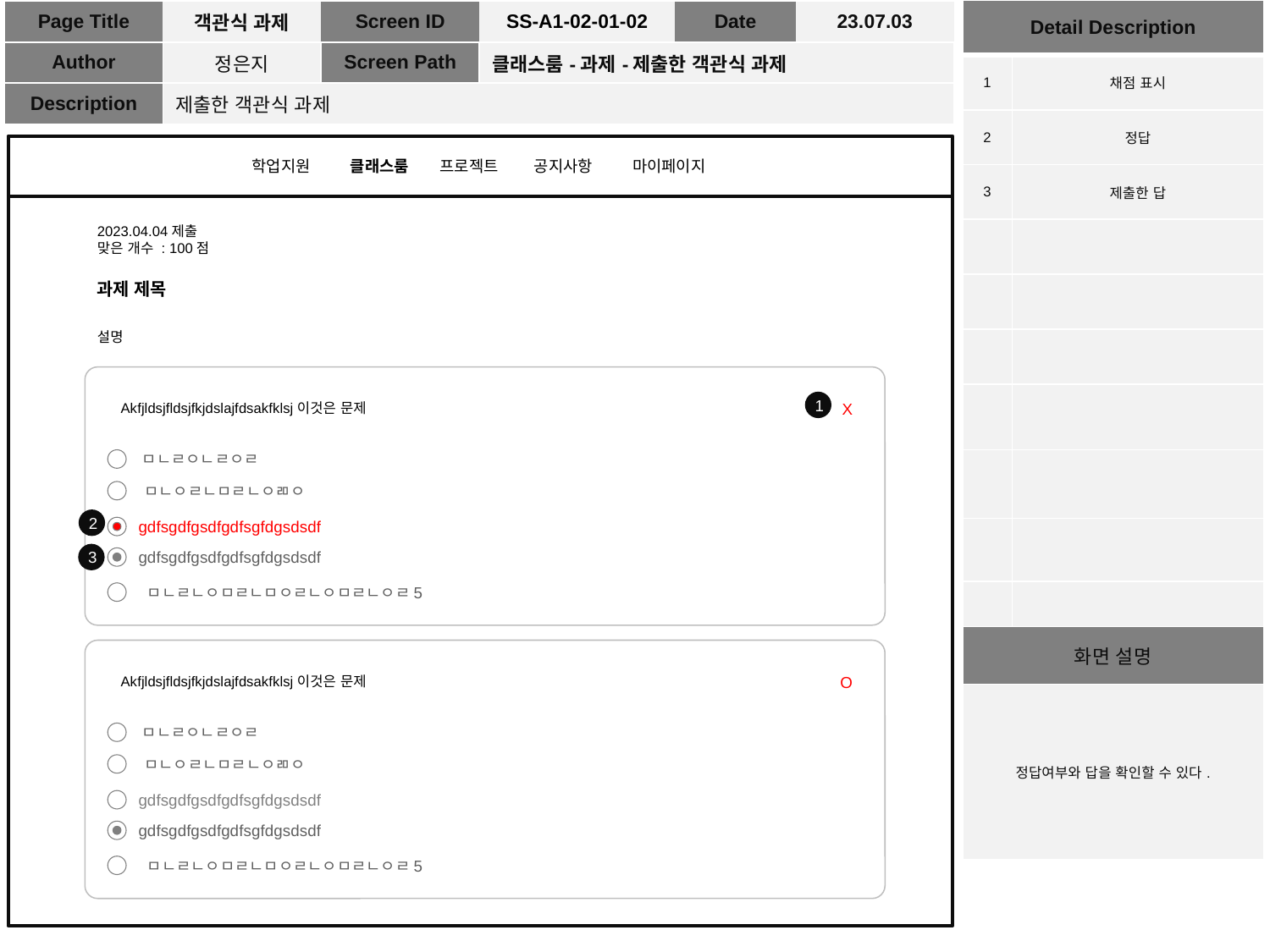

| Detail Description |  |
| --- | --- |
| 1 | 채점 표시 |
| 2 | 정답 |
| 3 | 제출한 답 |
|  |  |
|  |  |
|  |  |
|  |  |
|  |  |
|  |  |
|  |  |
| 화면 설명 |  |
| 정답여부와 답을 확인할 수 있다. |  |
| Page Title | 객관식 과제 | Screen ID | SS-A1-02-01-02 | Date | 23.07.03 |
| --- | --- | --- | --- | --- | --- |
| Author | 정은지 | Screen Path | 클래스룸-과제-제출한 객관식 과제 |  |  |
| Description | 제출한 객관식 과제 |  |  |  |  |

학업지원         클래스룸       프로젝트        공지사항         마이페이지

2023.04.04제출
맞은 개수 : 100점

과제 제목
설명

1
X
Akfjldsjfldsjfkjdslajfdsakfklsj이것은 문제
ㅁㄴㄹㅇㄴㄹㅇㄹ

ㅁㄴㅇㄹㄴㅁㄹㄴㅇㄻㅇ

2
gdfsgdfgsdfgdfsgfdgsdsdf

gdfsgdfgsdfgdfsgfdgsdsdf

3
ㅁㄴㄹㄴㅇㅁㄹㄴㅁㅇㄹㄴㅇㅁㄹㄴㅇㄹ5

O
Akfjldsjfldsjfkjdslajfdsakfklsj이것은 문제
ㅁㄴㄹㅇㄴㄹㅇㄹ

ㅁㄴㅇㄹㄴㅁㄹㄴㅇㄻㅇ

gdfsgdfgsdfgdfsgfdgsdsdf

gdfsgdfgsdfgdfsgfdgsdsdf

ㅁㄴㄹㄴㅇㅁㄹㄴㅁㅇㄹㄴㅇㅁㄹㄴㅇㄹ5